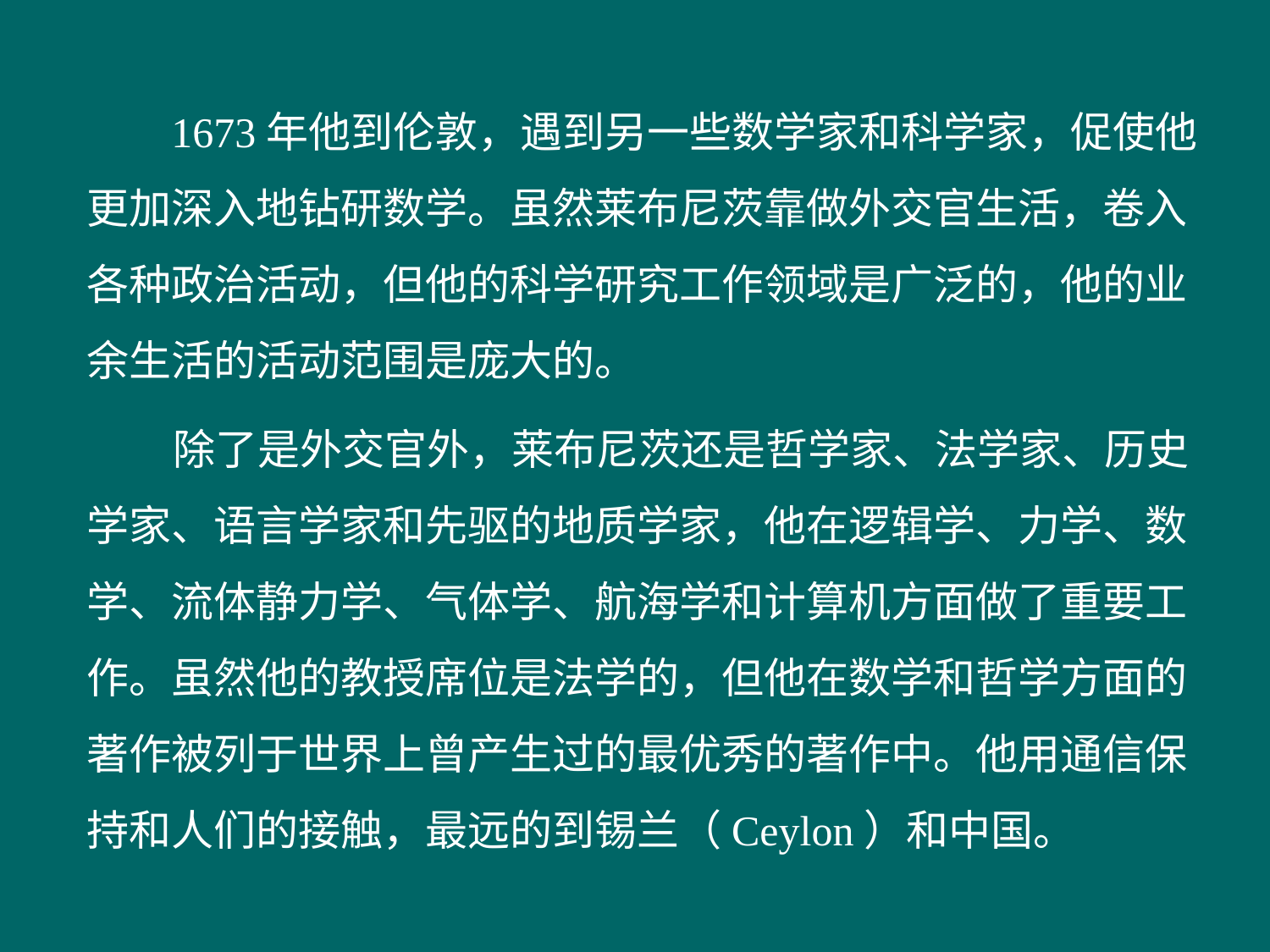

1673年他到伦敦，遇到另一些数学家和科学家，促使他
更加深入地钻研数学。虽然莱布尼茨靠做外交官生活，卷入
各种政治活动，但他的科学研究工作领域是广泛的，他的业
余生活的活动范围是庞大的。
        除了是外交官外，莱布尼茨还是哲学家、法学家、历史
学家、语言学家和先驱的地质学家，他在逻辑学、力学、数
学、流体静力学、气体学、航海学和计算机方面做了重要工
作。虽然他的教授席位是法学的，但他在数学和哲学方面的
著作被列于世界上曾产生过的最优秀的著作中。他用通信保
持和人们的接触，最远的到锡兰（Ceylon）和中国。